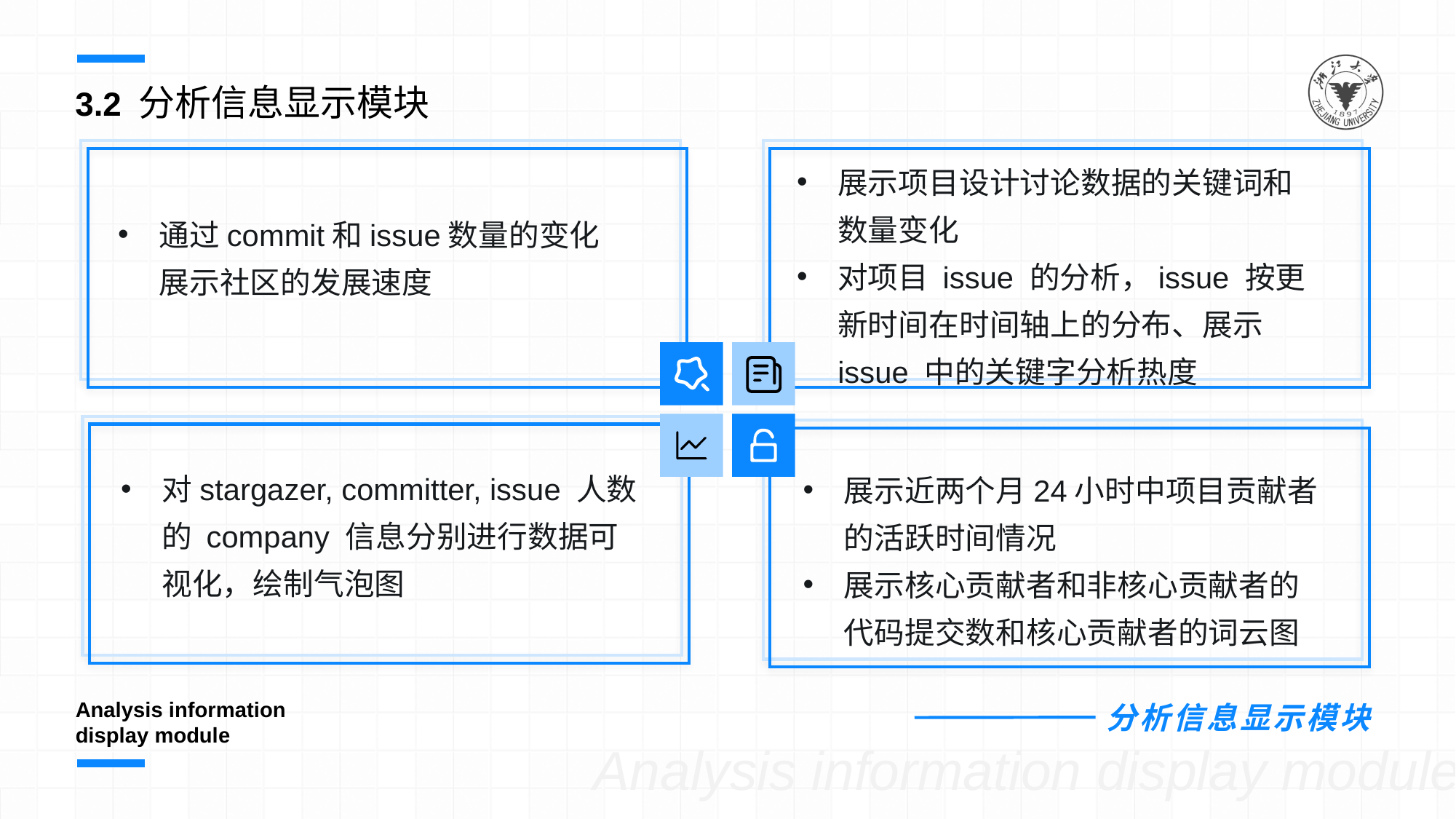

3.2 分析信息显示模块

通过commit和issue数量的变化展示社区的发展速度

展示项目设计讨论数据的关键词和数量变化
对项目 issue 的分析，issue 按更新时间在时间轴上的分布、展示 issue 中的关键字分析热度

对stargazer, committer, issue 人数的 company 信息分别进行数据可视化，绘制气泡图

展示近两个月24小时中项目贡献者的活跃时间情况
展示核心贡献者和非核心贡献者的代码提交数和核心贡献者的词云图
Analysis information display module
分析信息显示模块
Analysis information display module